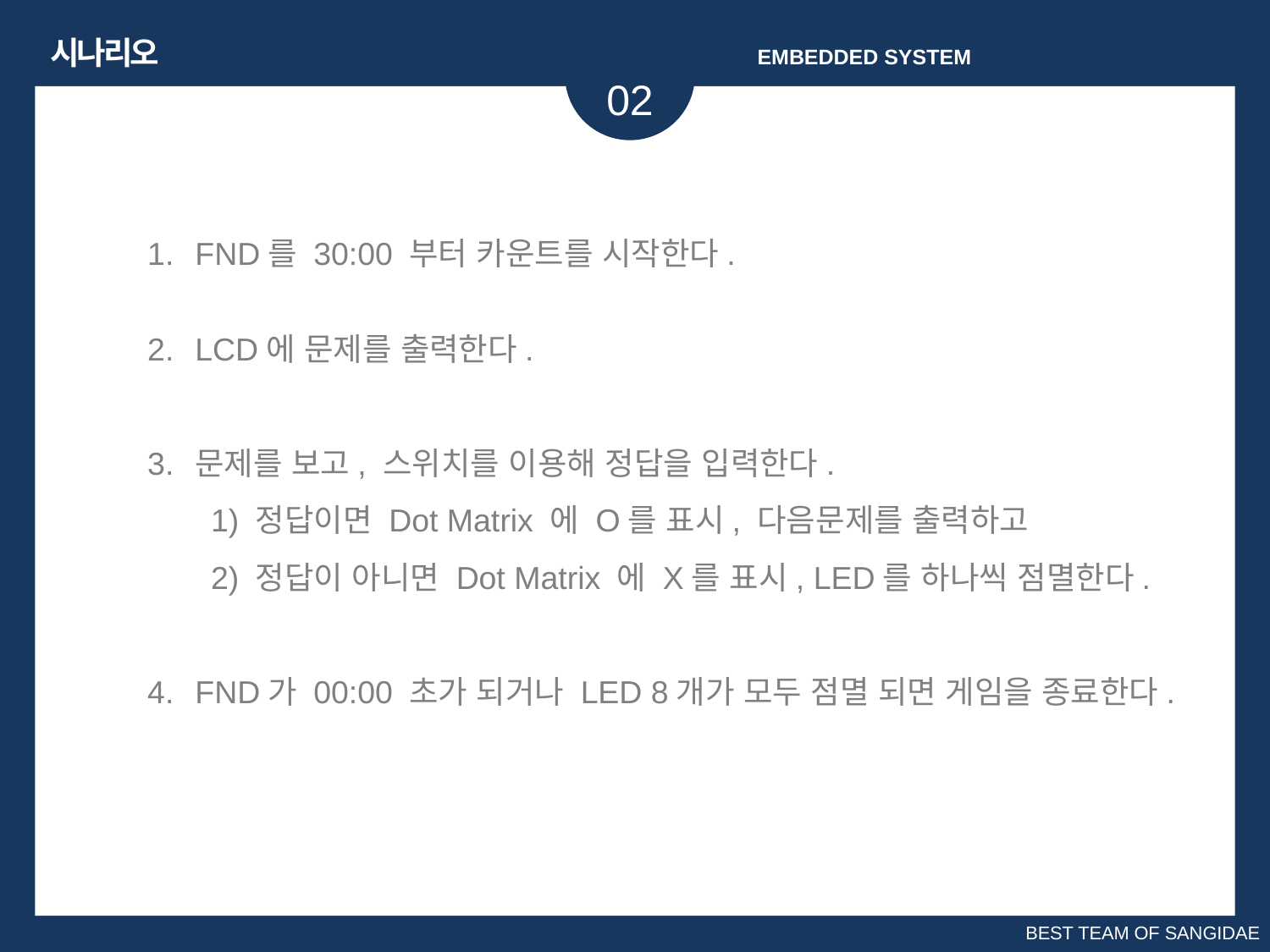

시나리오
EMBEDDED SYSTEM
02

LED
FND를 30:00 부터 카운트를 시작한다.
LCD에 문제를 출력한다.
문제를 보고, 스위치를 이용해 정답을 입력한다.
1) 정답이면 Dot Matrix 에 O를 표시, 다음문제를 출력하고
2) 정답이 아니면 Dot Matrix 에 X를 표시, LED를 하나씩 점멸한다.
FND가 00:00 초가 되거나 LED 8개가 모두 점멸 되면 게임을 종료한다.

BEST TEAM OF SANGIDAE